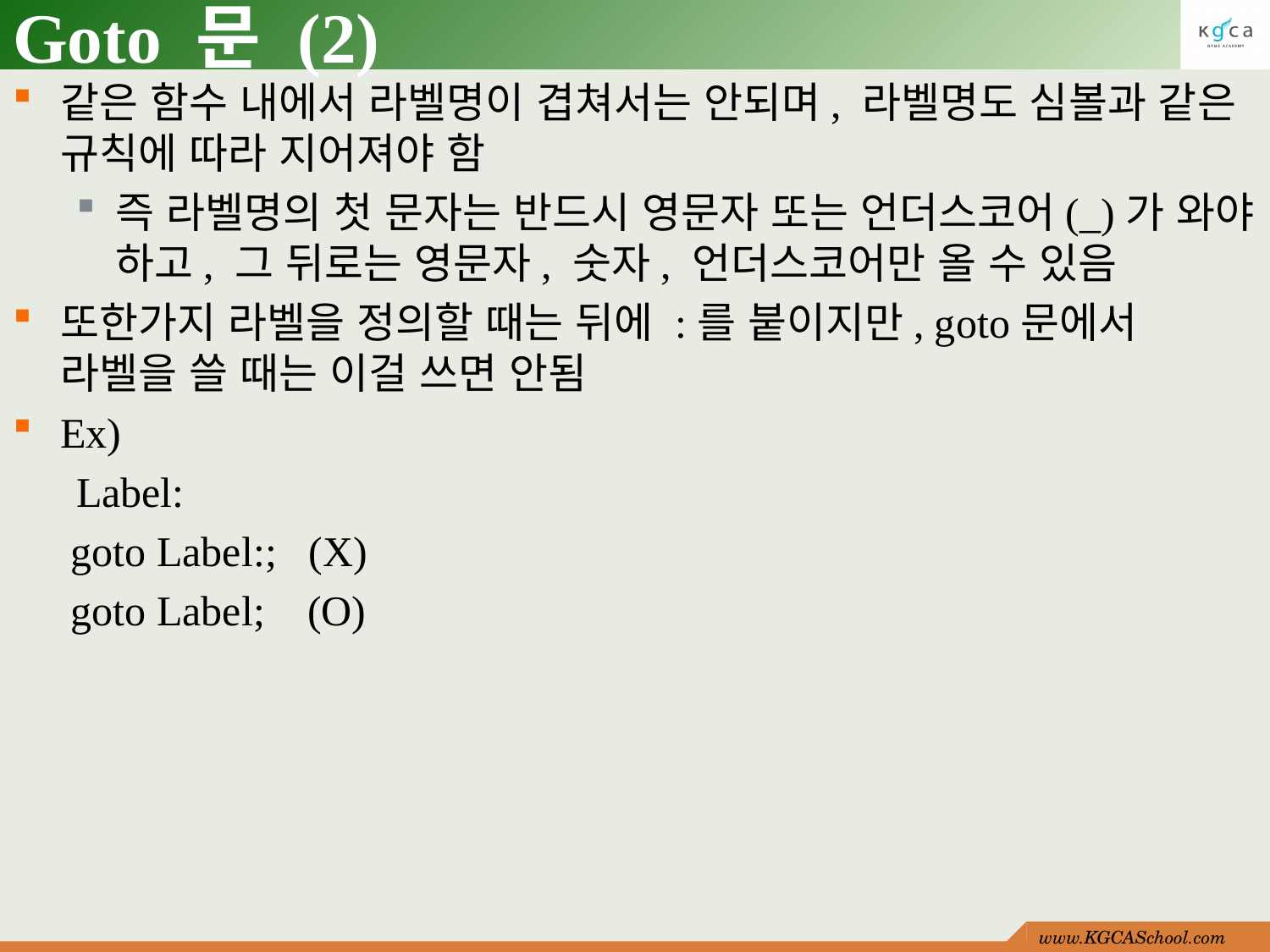

# Goto 문 (2)
같은 함수 내에서 라벨명이 겹쳐서는 안되며, 라벨명도 심볼과 같은 규칙에 따라 지어져야 함
즉 라벨명의 첫 문자는 반드시 영문자 또는 언더스코어(_)가 와야 하고, 그 뒤로는 영문자, 숫자, 언더스코어만 올 수 있음
또한가지 라벨을 정의할 때는 뒤에 :를 붙이지만, goto문에서 라벨을 쓸 때는 이걸 쓰면 안됨
Ex)
Label:
	 goto Label:;   (X)
	 goto Label;    (O)